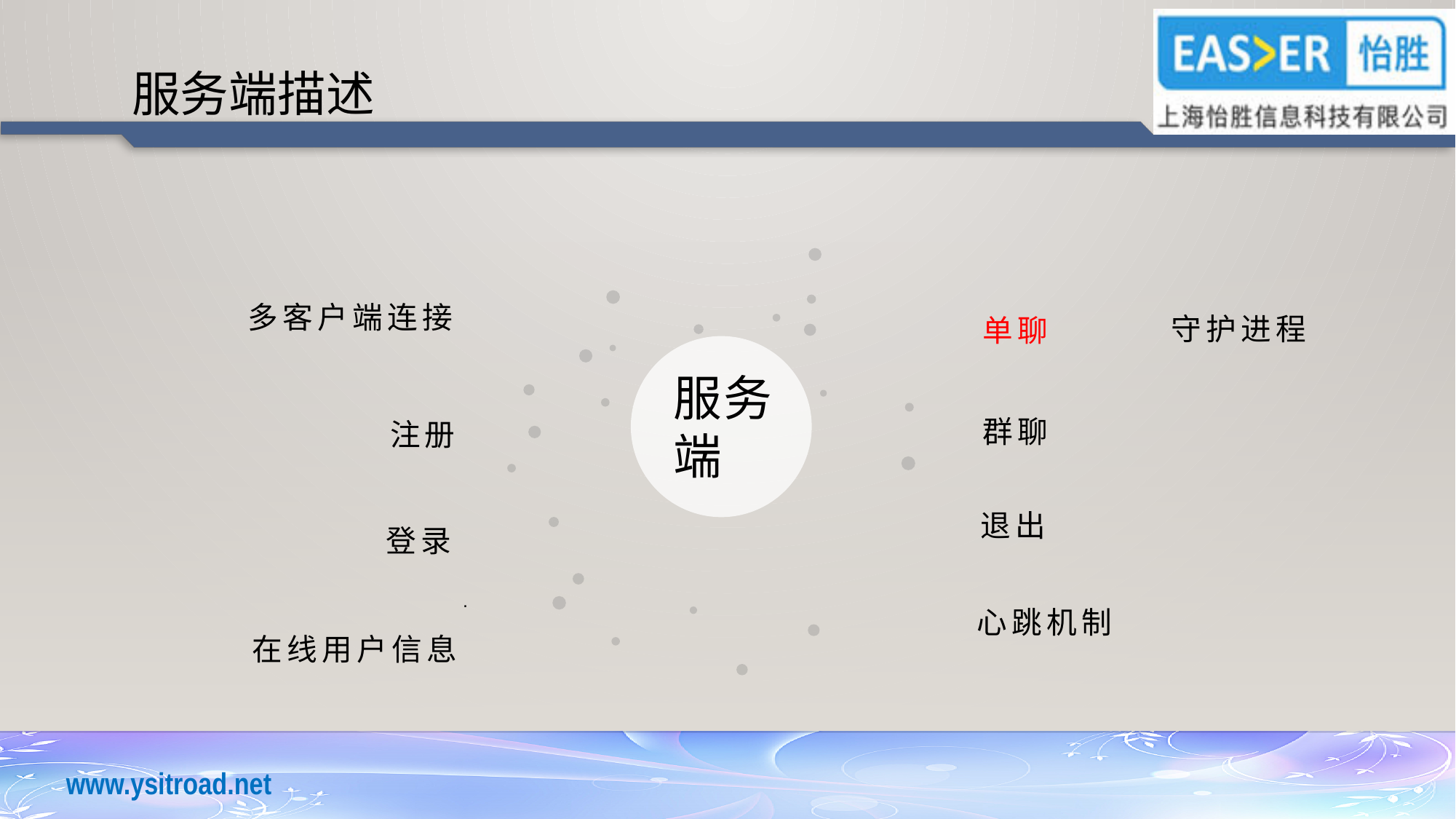

服务端描述

多客户端连接

守护进程

单聊

服务端

群聊

注册

退出
登录

.
心跳机制

在线用户信息